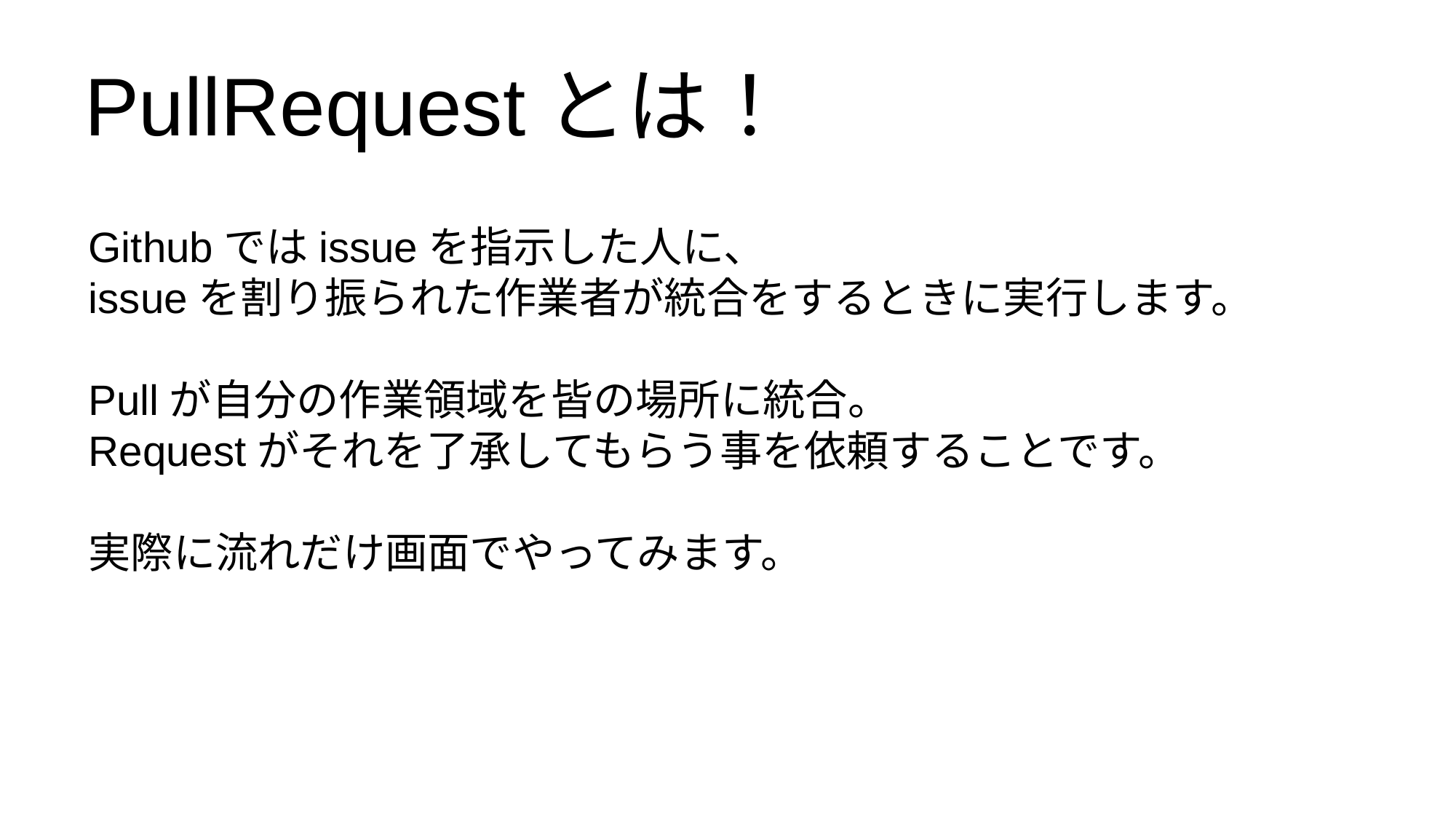

PullRequestとは！
Githubではissueを指示した人に、
issueを割り振られた作業者が統合をするときに実行します。

Pullが自分の作業領域を皆の場所に統合。
Requestがそれを了承してもらう事を依頼することです。

実際に流れだけ画面でやってみます。